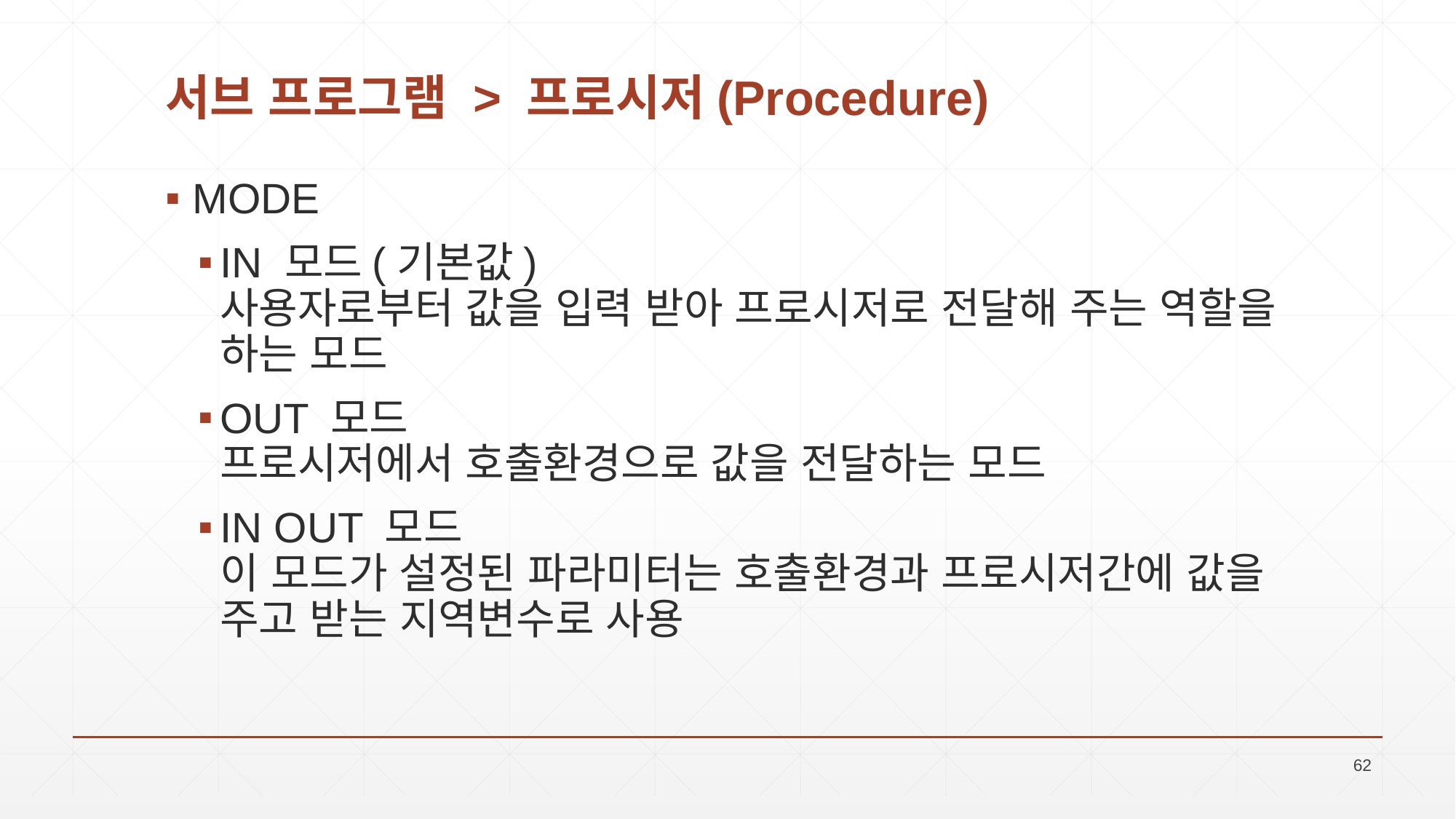

# 서브 프로그램 > 프로시저(Procedure)
MODE
IN 모드(기본값)
사용자로부터 값을 입력 받아 프로시저로 전달해 주는 역할을 하는 모드
OUT 모드
프로시저에서 호출환경으로 값을 전달하는 모드
IN OUT 모드
이 모드가 설정된 파라미터는 호출환경과 프로시저간에 값을 주고 받는 지역변수로 사용
62